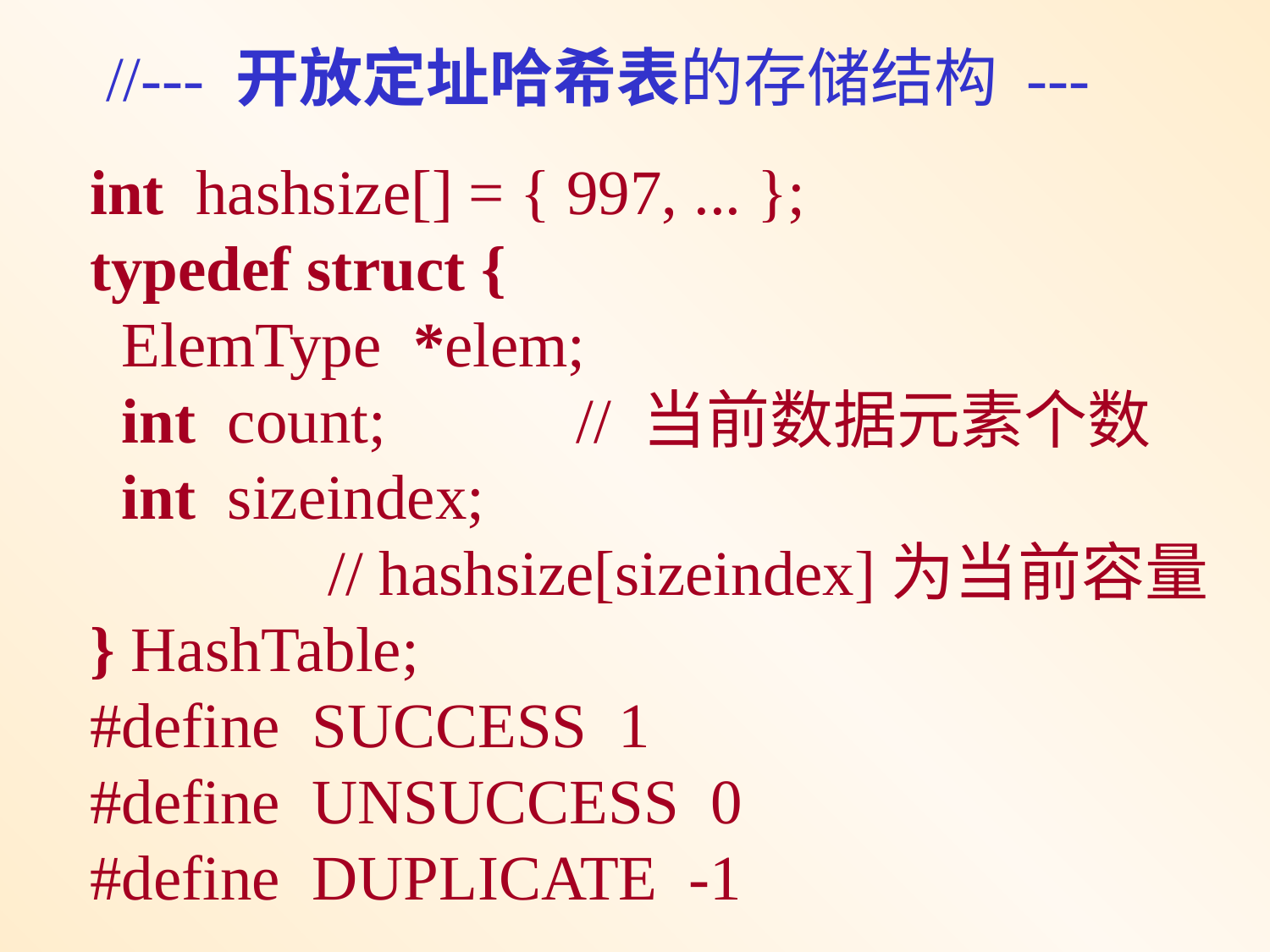

//--- 开放定址哈希表的存储结构 ---
int  hashsize[] = { 997, ... };
typedef struct {
  ElemType  *elem;
  int  count;            // 当前数据元素个数
  int  sizeindex;
               // hashsize[sizeindex]为当前容量
} HashTable;
#define  SUCCESS  1
#define  UNSUCCESS  0
#define  DUPLICATE  -1